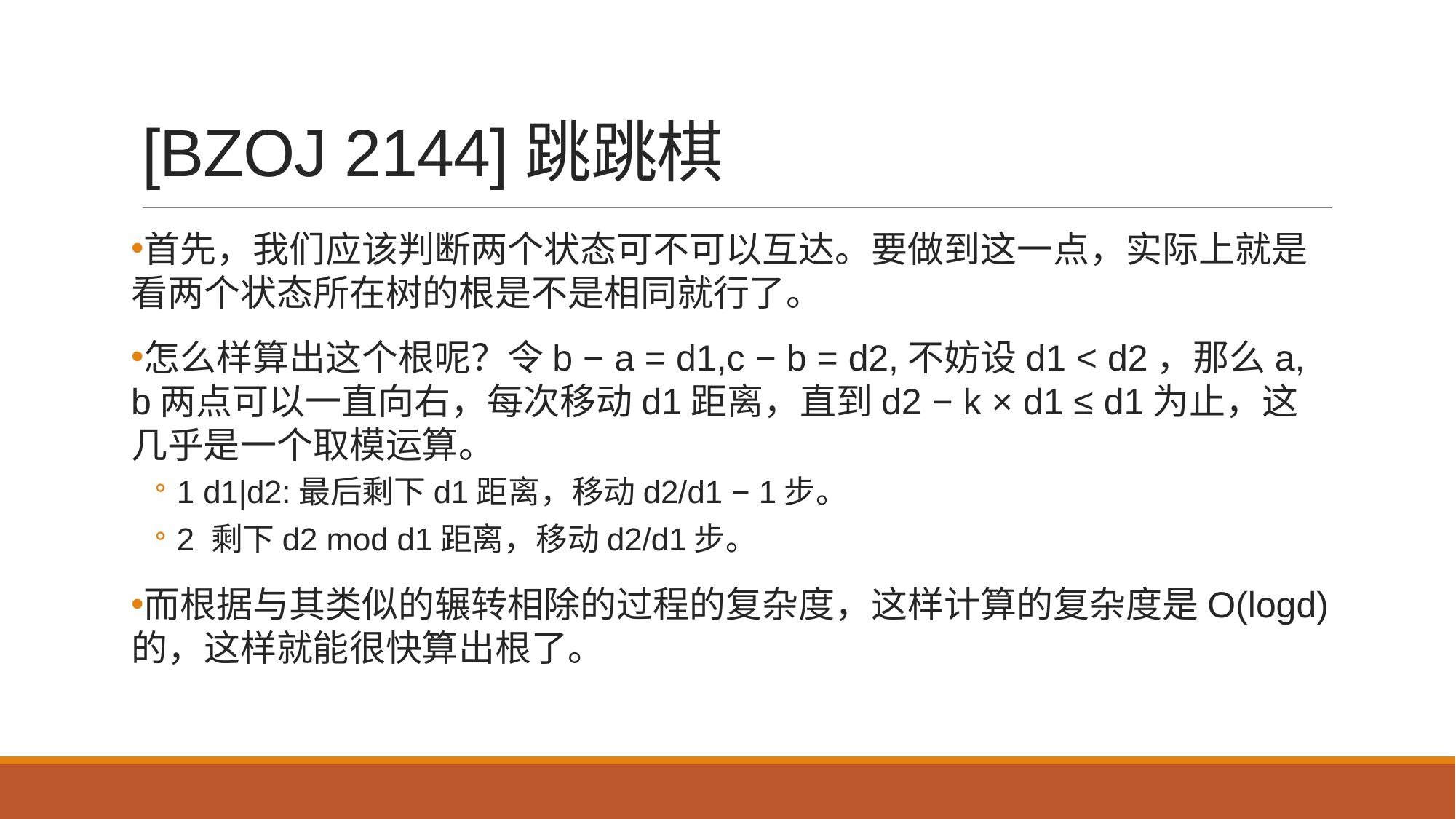

# [BZOJ 2144]跳跳棋
首先，我们应该判断两个状态可不可以互达。要做到这一点，实际上就是看两个状态所在树的根是不是相同就行了。
怎么样算出这个根呢？令b − a = d1,c − b = d2,不妨设d1 < d2，那么a, b两点可以一直向右，每次移动d1距离，直到d2 − k × d1 ≤ d1为止，这几乎是一个取模运算。
1 d1|d2:最后剩下d1距离，移动d2/d1 − 1步。
2 剩下d2 mod d1距离，移动d2/d1步。
而根据与其类似的辗转相除的过程的复杂度，这样计算的复杂度是O(logd)的，这样就能很快算出根了。